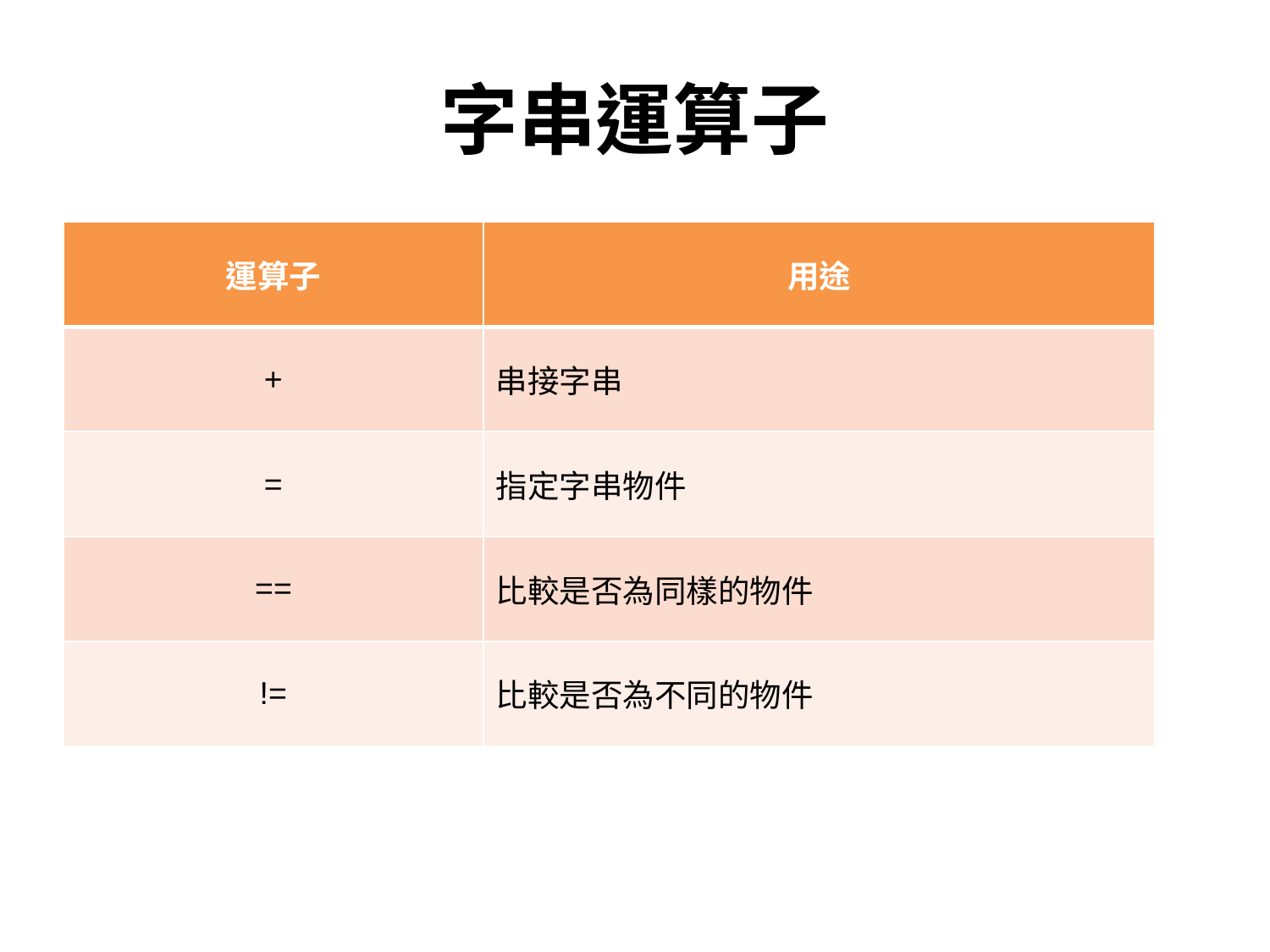

# 字串運算子
| 運算子 | 用途 |
| --- | --- |
| + | 串接字串 |
| = | 指定字串物件 |
| == | 比較是否為同樣的物件 |
| != | 比較是否為不同的物件 |